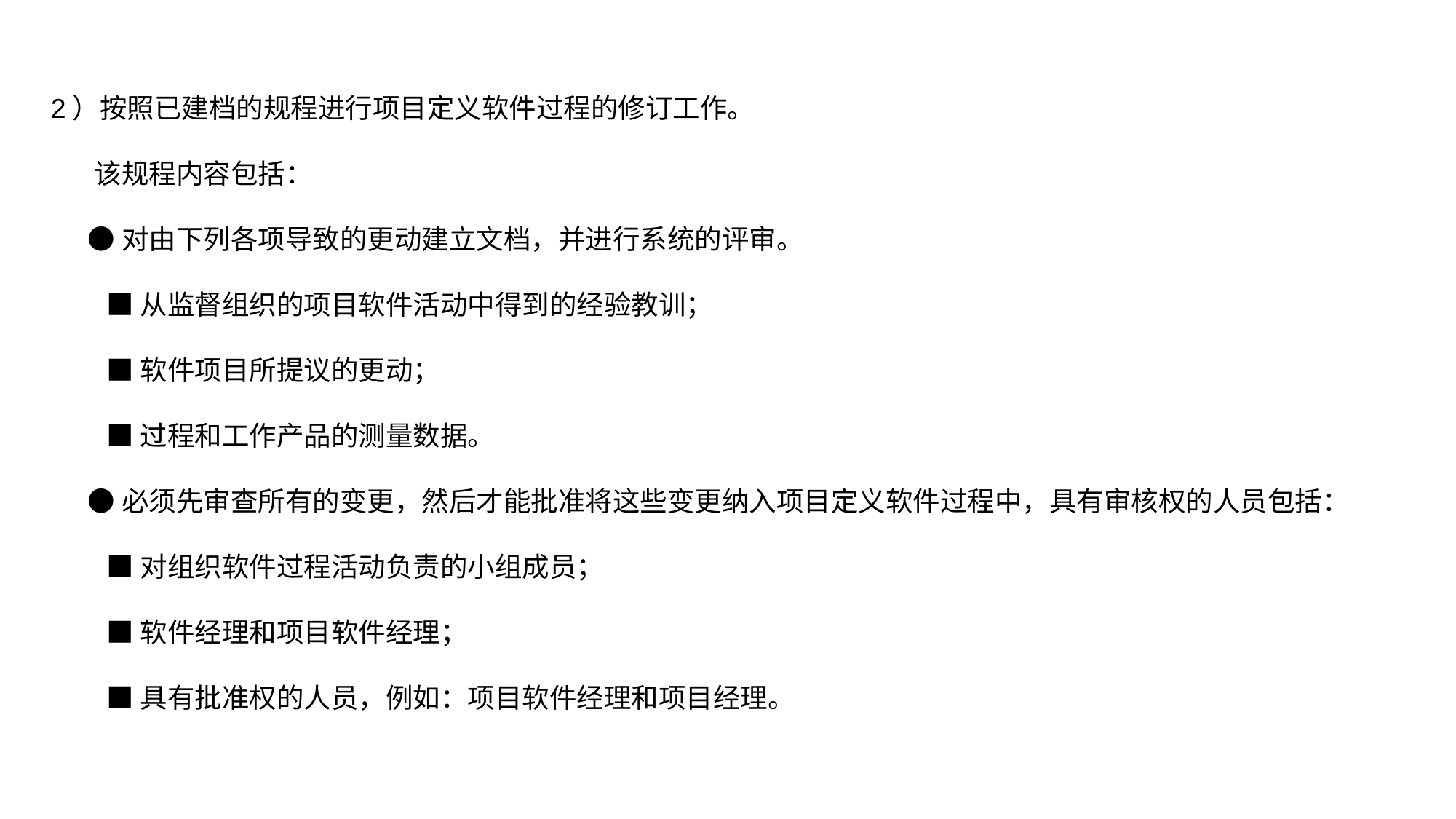

2）按照已建档的规程进行项目定义软件过程的修订工作。
      该规程内容包括：
      ●对由下列各项导致的更动建立文档，并进行系统的评审。
         ■从监督组织的项目软件活动中得到的经验教训；
         ■软件项目所提议的更动；
         ■过程和工作产品的测量数据。
      ●必须先审查所有的变更，然后才能批准将这些变更纳入项目定义软件过程中，具有审核权的人员包括：
         ■对组织软件过程活动负责的小组成员；
         ■软件经理和项目软件经理；
         ■具有批准权的人员，例如：项目软件经理和项目经理。